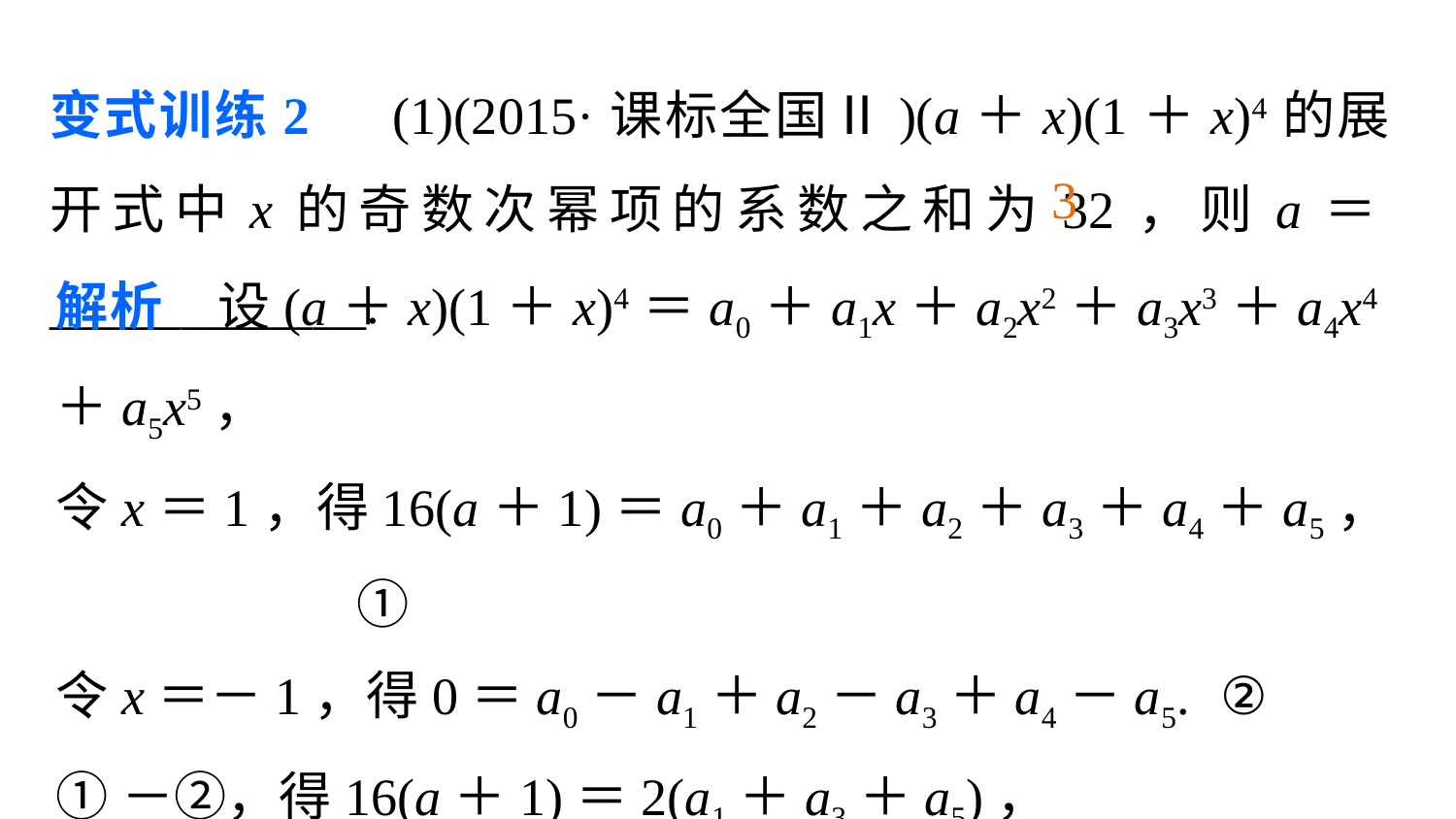

变式训练2　(1)(2015·课标全国Ⅱ)(a＋x)(1＋x)4的展开式中x的奇数次幂项的系数之和为32，则a＝____________.
3
解析　设(a＋x)(1＋x)4＝a0＋a1x＋a2x2＋a3x3＋a4x4＋a5x5，
令x＝1，得16(a＋1)＝a0＋a1＋a2＋a3＋a4＋a5，	①
令x＝－1，得0＝a0－a1＋a2－a3＋a4－a5.	②
①－②，得16(a＋1)＝2(a1＋a3＋a5)，
即展开式中x的奇数次幂项的系数之和为a1＋a3＋a5＝8(a＋1)，所以8(a＋1)＝32，解得a＝3.